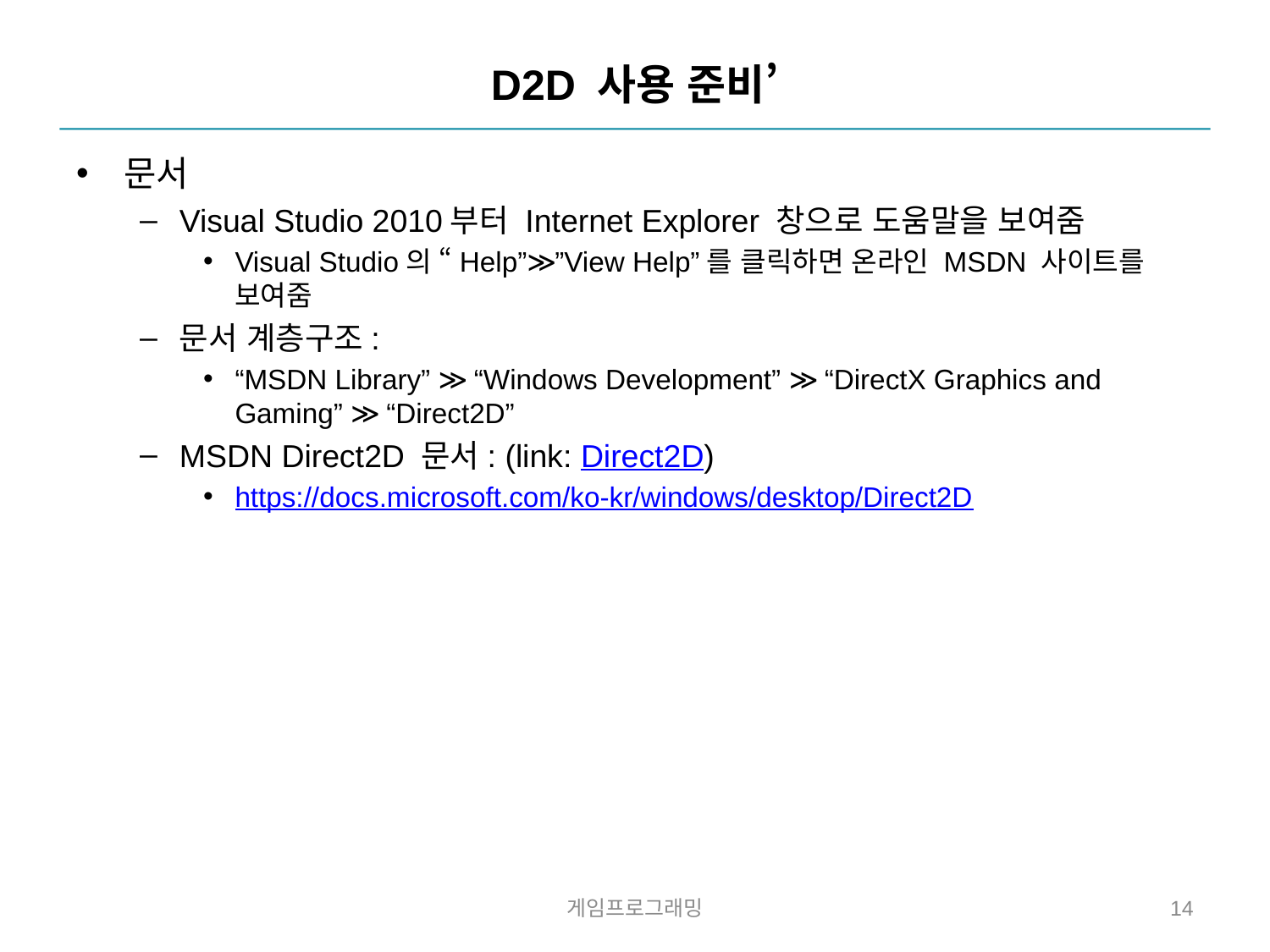

# D2D 사용 준비’
문서
Visual Studio 2010부터 Internet Explorer 창으로 도움말을 보여줌
Visual Studio의 “Help”≫”View Help”를 클릭하면 온라인 MSDN 사이트를 보여줌
문서 계층구조:
“MSDN Library” ≫ “Windows Development” ≫ “DirectX Graphics and Gaming” ≫ “Direct2D”
MSDN Direct2D 문서: (link: Direct2D)
https://docs.microsoft.com/ko-kr/windows/desktop/Direct2D

게임프로그래밍
14